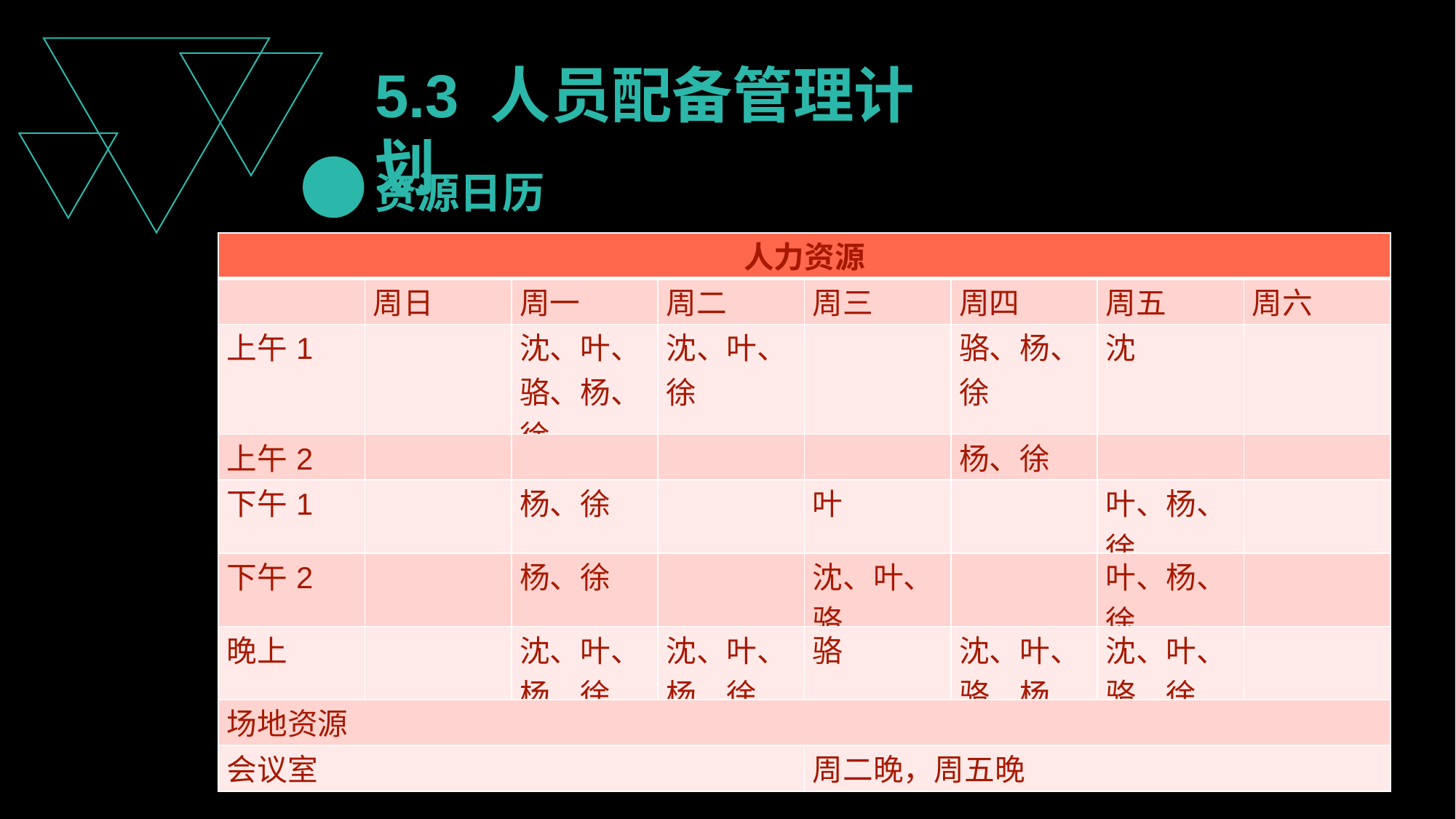

5.3 人员配备管理计划

资源日历
| 人力资源 |  |  |  |  |  |  |  |
| --- | --- | --- | --- | --- | --- | --- | --- |
|  | 周日 | 周一 | 周二 | 周三 | 周四 | 周五 | 周六 |
| 上午1 |  | 沈、叶、骆、杨、徐 | 沈、叶、徐 |  | 骆、杨、徐 | 沈 |  |
| 上午2 |  |  |  |  | 杨、徐 |  |  |
| 下午1 |  | 杨、徐 |  | 叶 |  | 叶、杨、徐 |  |
| 下午2 |  | 杨、徐 |  | 沈、叶、骆 |  | 叶、杨、徐 |  |
| 晚上 |  | 沈、叶、杨、徐 | 沈、叶、杨、徐 | 骆 | 沈、叶、骆、杨 | 沈、叶、骆、徐 |  |
| 场地资源 |  |  |  |  |  |  |  |
| 会议室 |  |  |  | 周二晚，周五晚 |  |  |  |
2014